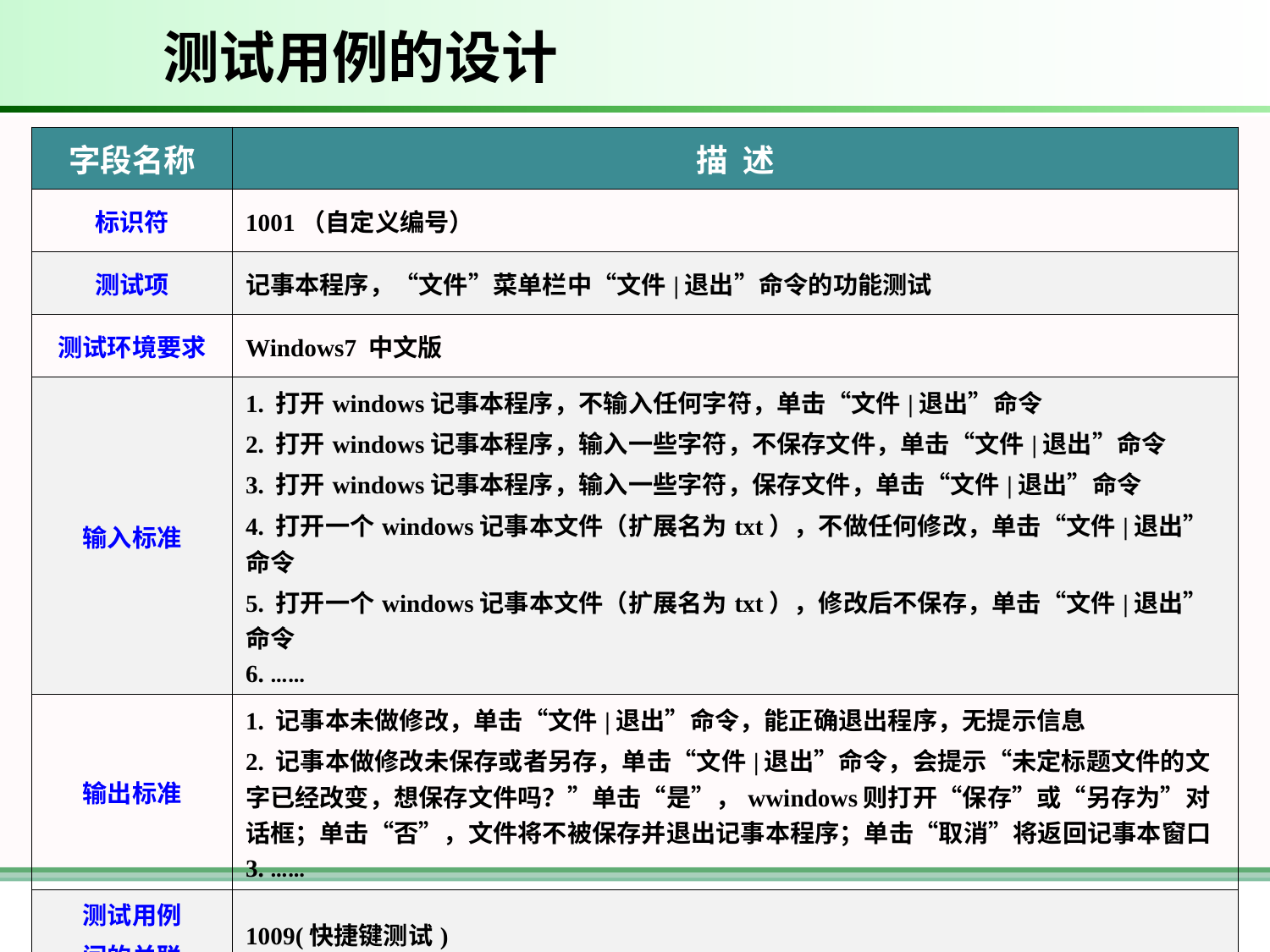

# 测试用例的设计
| 字段名称 | 描 述 |
| --- | --- |
| 标识符 | 1001（自定义编号） |
| 测试项 | 记事本程序，“文件”菜单栏中“文件|退出”命令的功能测试 |
| 测试环境要求 | Windows7 中文版 |
| 输入标准 | 1. 打开windows记事本程序，不输入任何字符，单击“文件|退出”命令 2. 打开windows记事本程序，输入一些字符，不保存文件，单击“文件|退出”命令 3. 打开windows记事本程序，输入一些字符，保存文件，单击“文件|退出”命令 4. 打开一个windows记事本文件（扩展名为txt），不做任何修改，单击“文件|退出”命令 5. 打开一个windows记事本文件（扩展名为txt），修改后不保存，单击“文件|退出”命令 6. …… |
| 输出标准 | 1. 记事本未做修改，单击“文件|退出”命令，能正确退出程序，无提示信息 2. 记事本做修改未保存或者另存，单击“文件|退出”命令，会提示“未定标题文件的文字已经改变，想保存文件吗？”单击“是”，wwindows则打开“保存”或“另存为”对话框；单击“否”，文件将不被保存并退出记事本程序；单击“取消”将返回记事本窗口 3. …… |
| 测试用例 间的关联 | 1009(快捷键测试) |
15